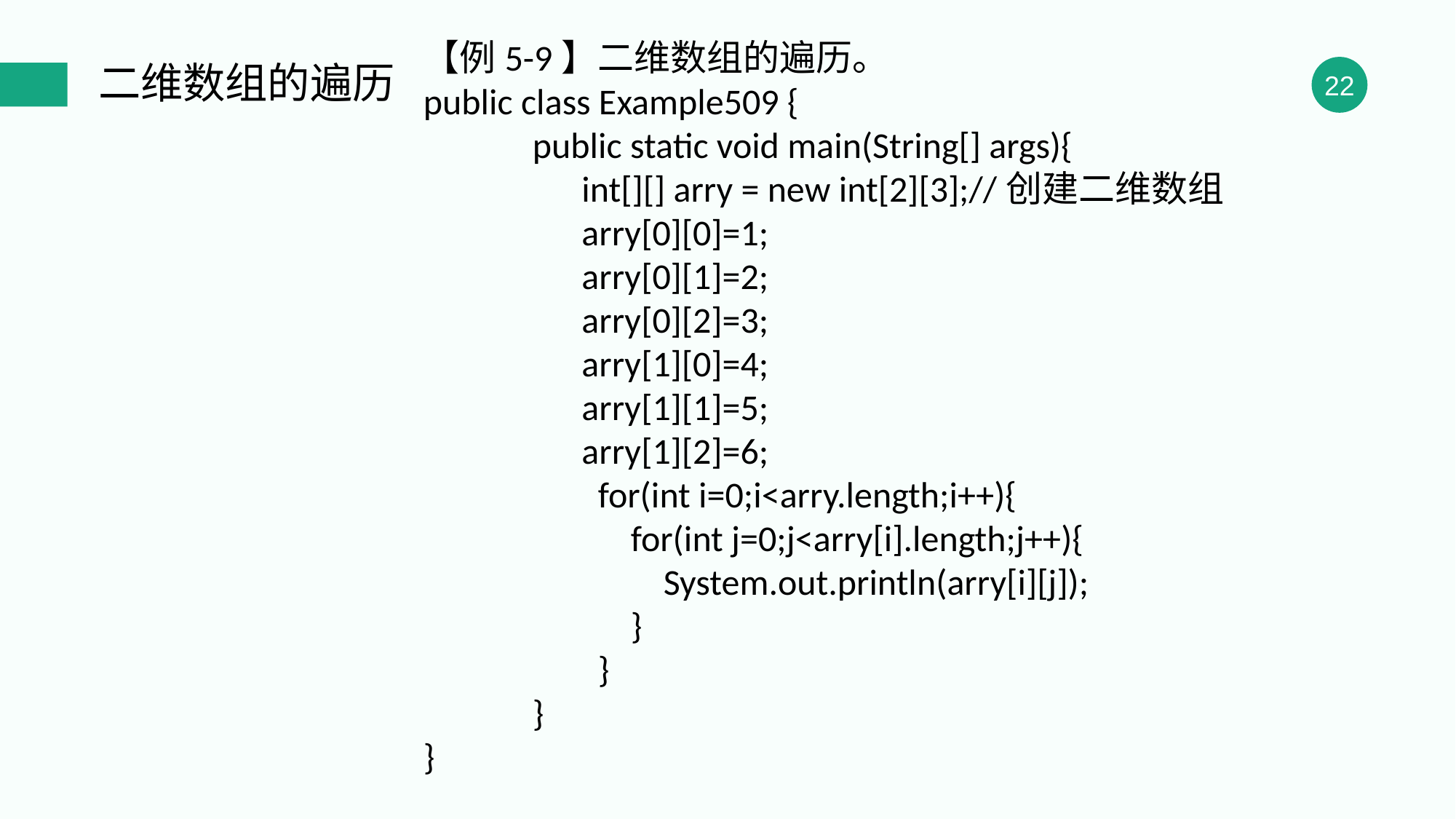

【例5-9】二维数组的遍历。
public class Example509 {
	public static void main(String[] args){
	      int[][] arry = new int[2][3];//创建二维数组
	      arry[0][0]=1;
	      arry[0][1]=2;
	      arry[0][2]=3;
	      arry[1][0]=4;
	      arry[1][1]=5;
	      arry[1][2]=6;
	        for(int i=0;i<arry.length;i++){
	            for(int j=0;j<arry[i].length;j++){
	                System.out.println(arry[i][j]);
	            }
	        }
	}
}
二维数组的遍历